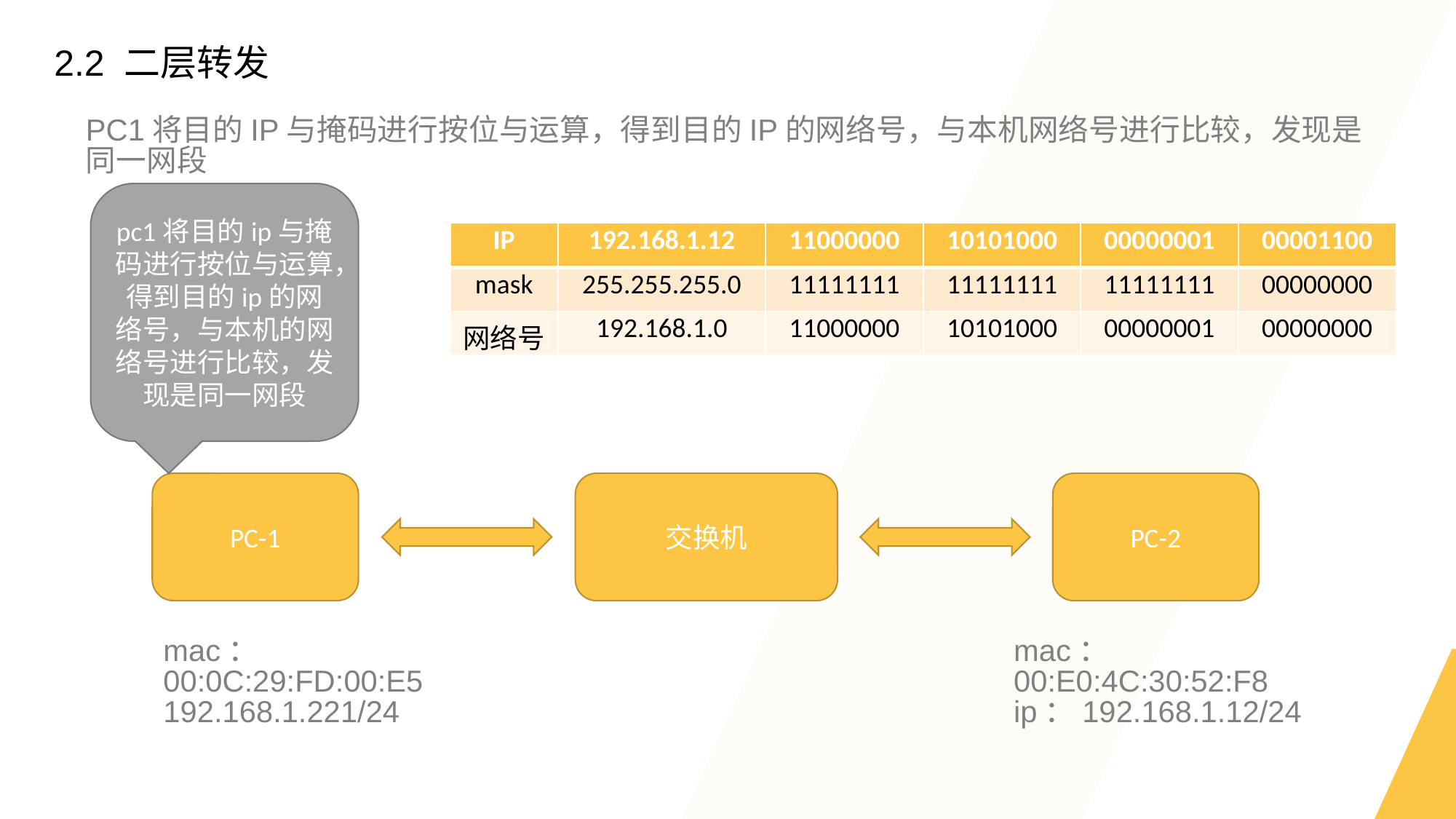

2.2 二层转发

PC1将目的IP与掩码进行按位与运算，得到目的IP的网络号，与本机网络号进行比较，发现是同一网段
pc1将目的ip与掩码进行按位与运算，得到目的ip的网络号，与本机的网络号进行比较，发现是同一网段
| IP | 192.168.1.12 | 11000000 | 10101000 | 00000001 | 00001100 |
| --- | --- | --- | --- | --- | --- |
| mask | 255.255.255.0 | 11111111 | 11111111 | 11111111 | 00000000 |
| 网络号 | 192.168.1.0 | 11000000 | 10101000 | 00000001 | 00000000 |
PC-1
交换机
PC-2

mac：
00:0C:29:FD:00:E5
192.168.1.221/24

mac：
00:E0:4C:30:52:F8
ip：192.168.1.12/24